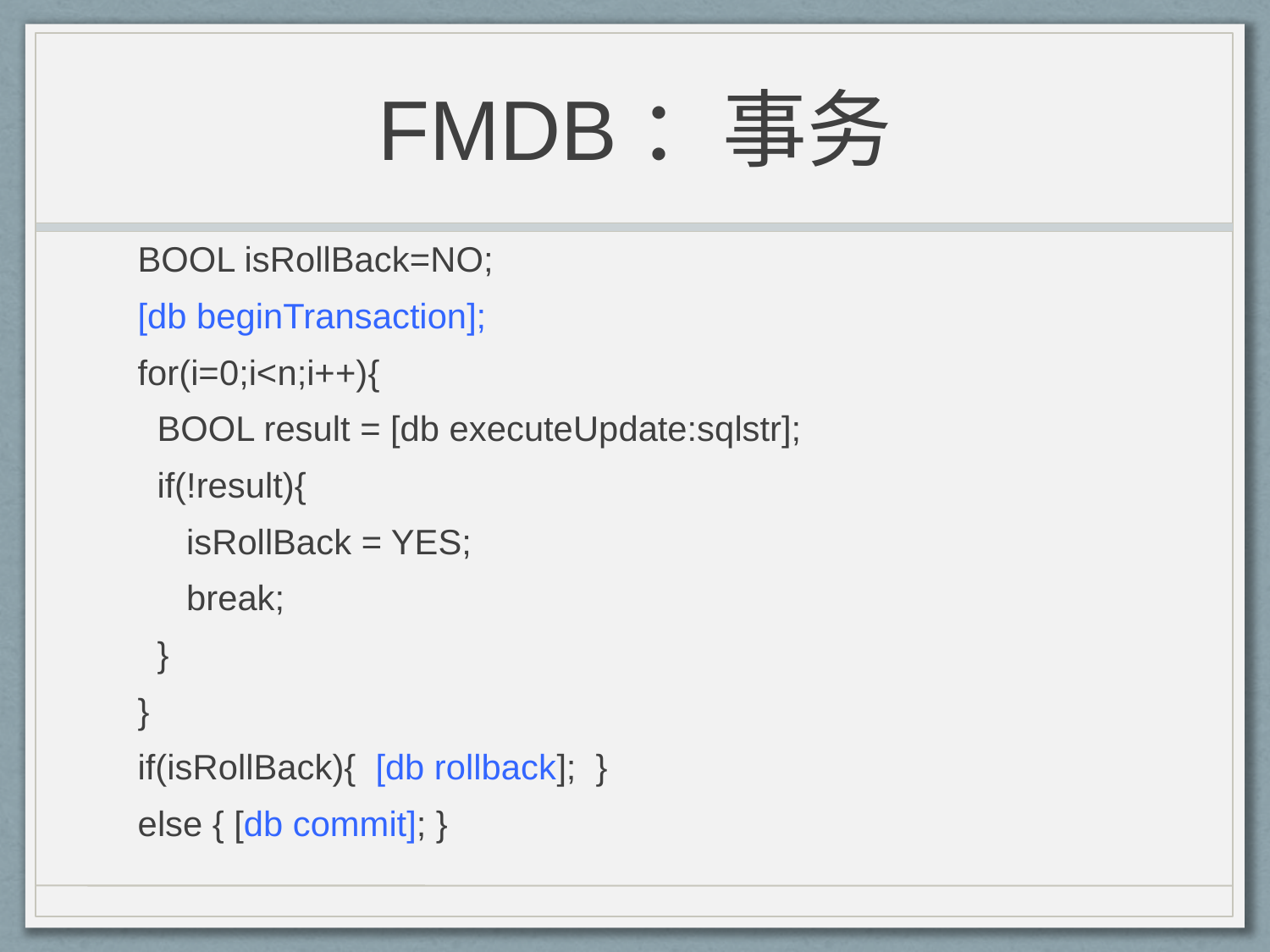

# FMDB：事务
BOOL isRollBack=NO;
[db beginTransaction];
for(i=0;i<n;i++){
  BOOL result = [db executeUpdate:sqlstr];
  if(!result){
     isRollBack = YES;
     break;
  }
}
if(isRollBack){  [db rollback];  }
else { [db commit]; }